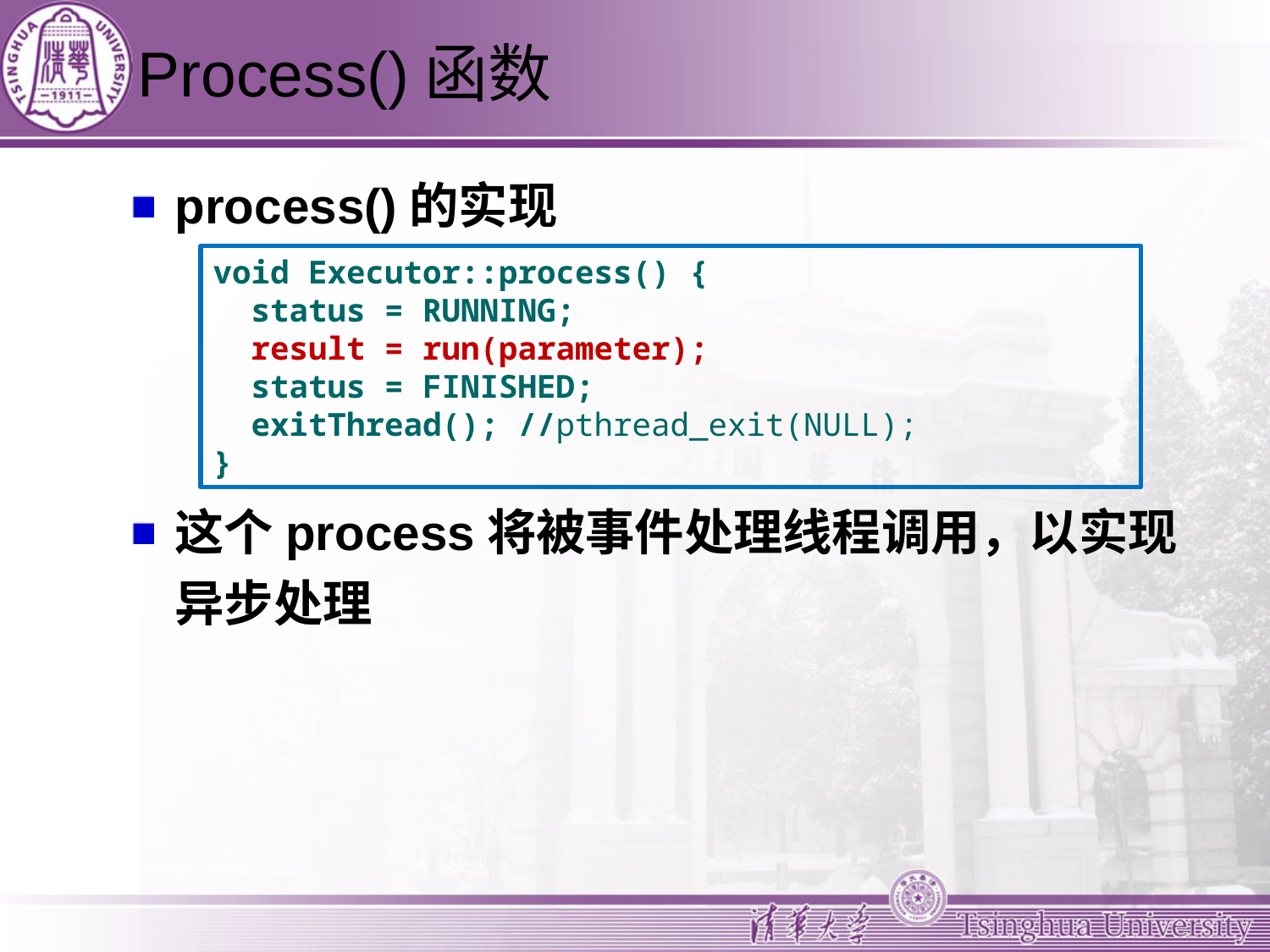

# Process()函数
process()的实现

这个process将被事件处理线程调用，以实现异步处理
void Executor::process() {
  status = RUNNING;
  result = run(parameter);
  status = FINISHED;
  exitThread(); //pthread_exit(NULL);
}